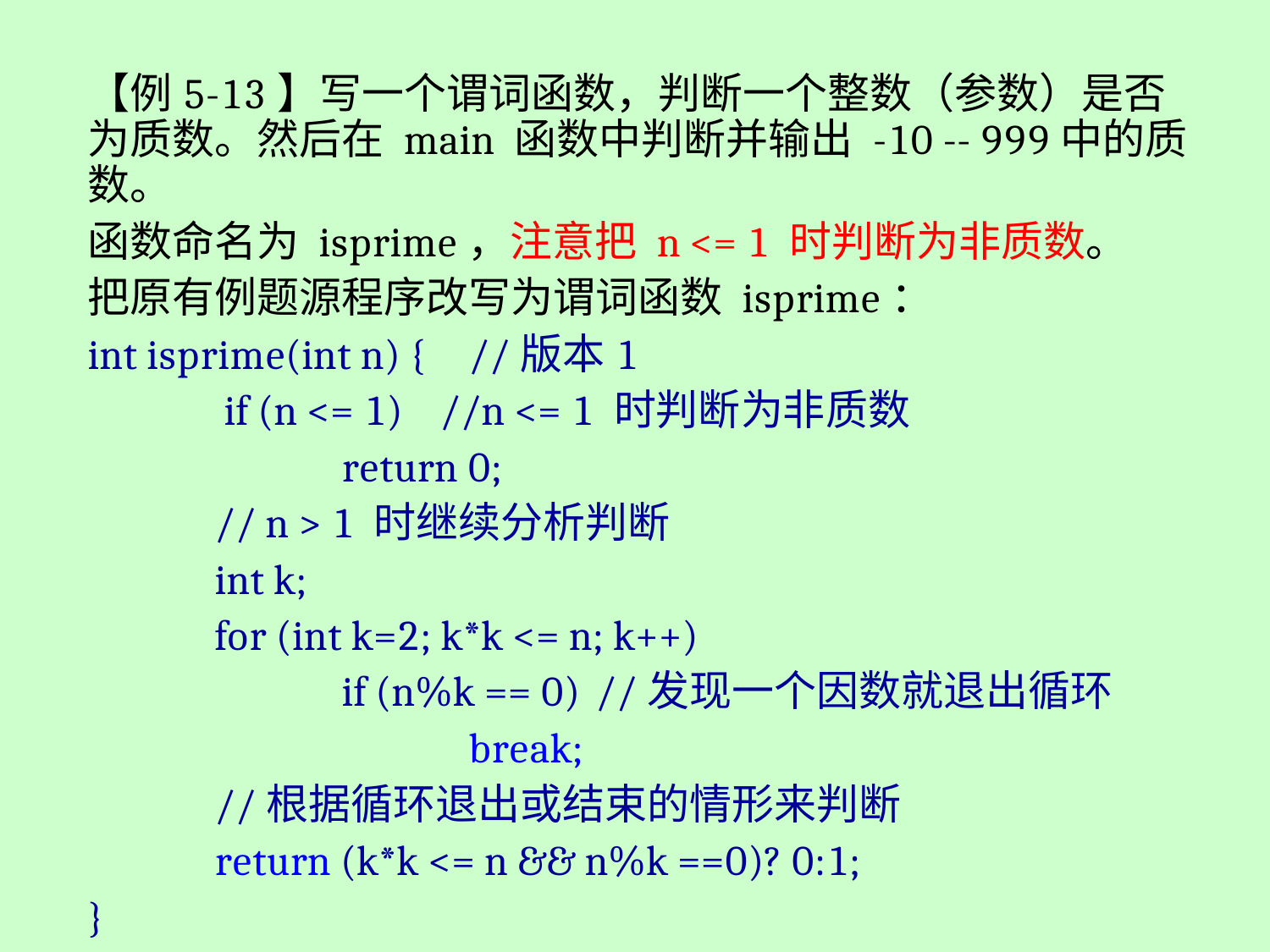

【例5-13】写一个谓词函数，判断一个整数（参数）是否为质数。然后在 main 函数中判断并输出 -10 -- 999中的质数。
函数命名为 isprime，注意把 n <= 1 时判断为非质数。
把原有例题源程序改写为谓词函数 isprime：
int isprime(int n) {	//版本1
	 if (n <= 1)    //n <= 1 时判断为非质数
		return 0;
	// n > 1 时继续分析判断
	int k;
	for (int k=2; k*k <= n; k++)
		if (n%k == 0)	//发现一个因数就退出循环
			break;
	//根据循环退出或结束的情形来判断
	return (k*k <= n && n%k ==0)? 0:1;
}
70